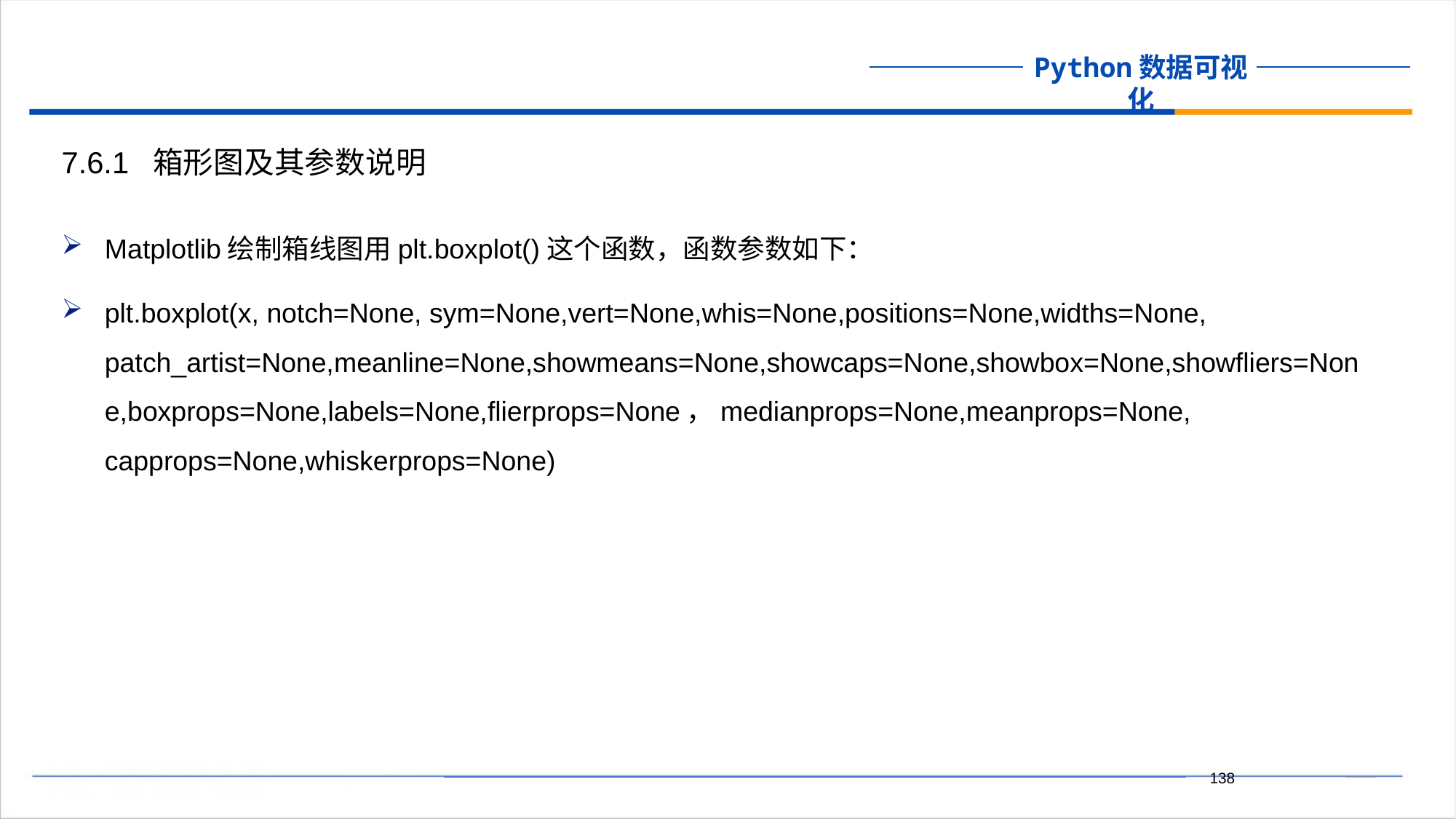

7.6.1  箱形图及其参数说明
Matplotlib绘制箱线图用plt.boxplot()这个函数，函数参数如下：
plt.boxplot(x, notch=None, sym=None,vert=None,whis=None,positions=None,widths=None, patch_artist=None,meanline=None,showmeans=None,showcaps=None,showbox=None,showfliers=None,boxprops=None,labels=None,flierprops=None，medianprops=None,meanprops=None, capprops=None,whiskerprops=None)